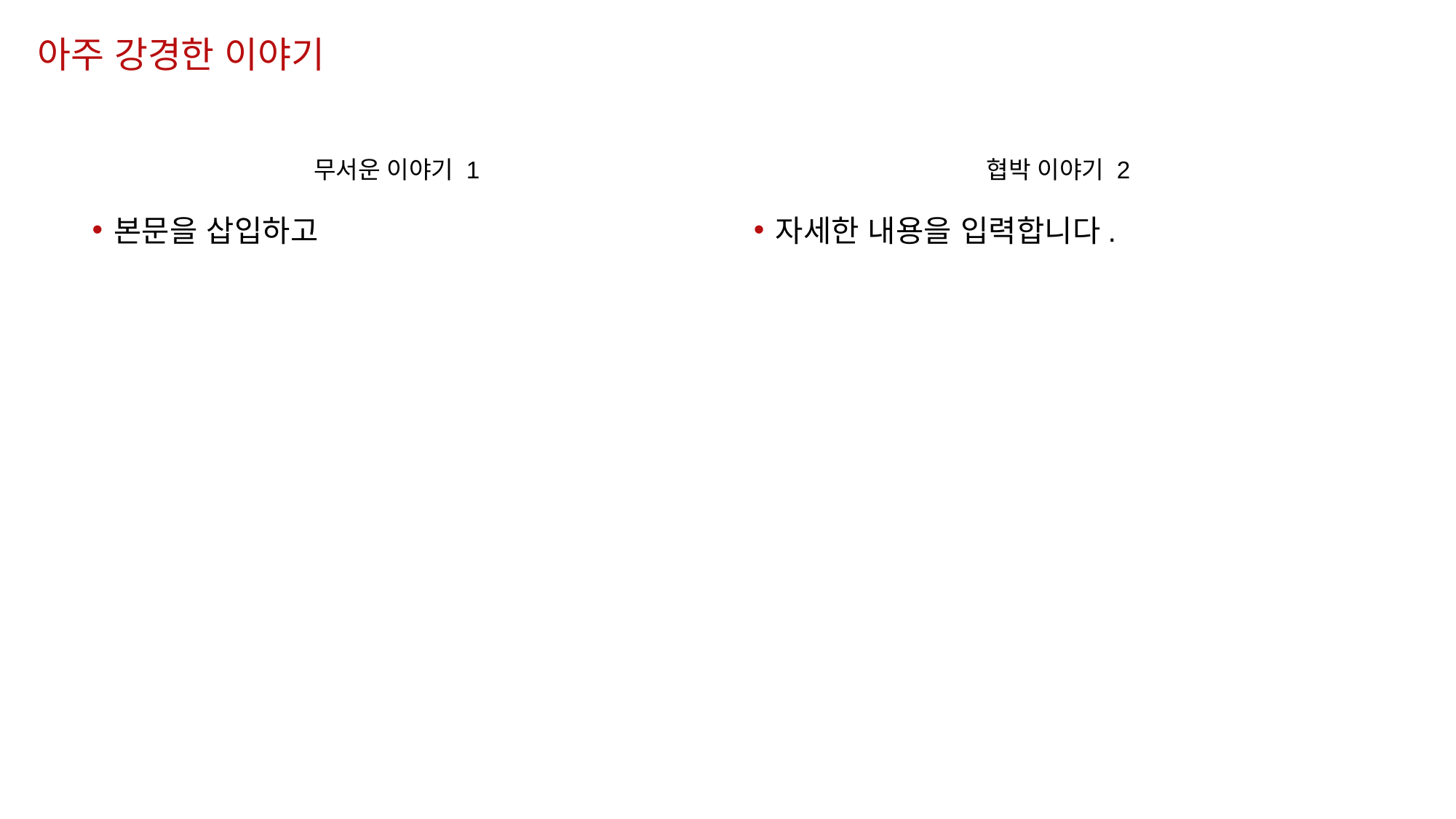

# 아주 강경한 이야기
무서운 이야기 1
협박 이야기 2
본문을 삽입하고
자세한 내용을 입력합니다.